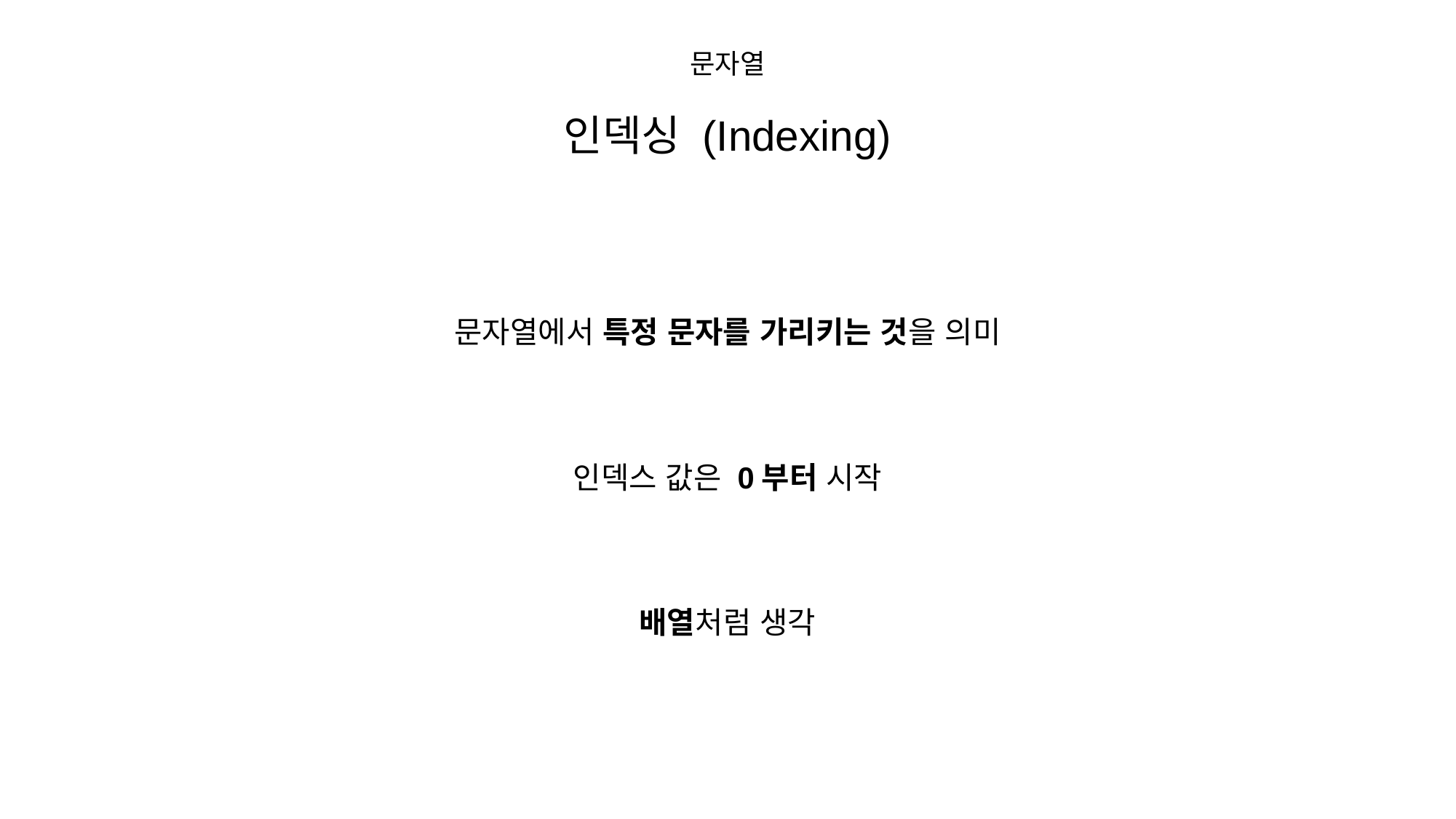

문자열
인덱싱 (Indexing)
문자열에서 특정 문자를 가리키는 것을 의미
인덱스 값은 0부터 시작
배열처럼 생각